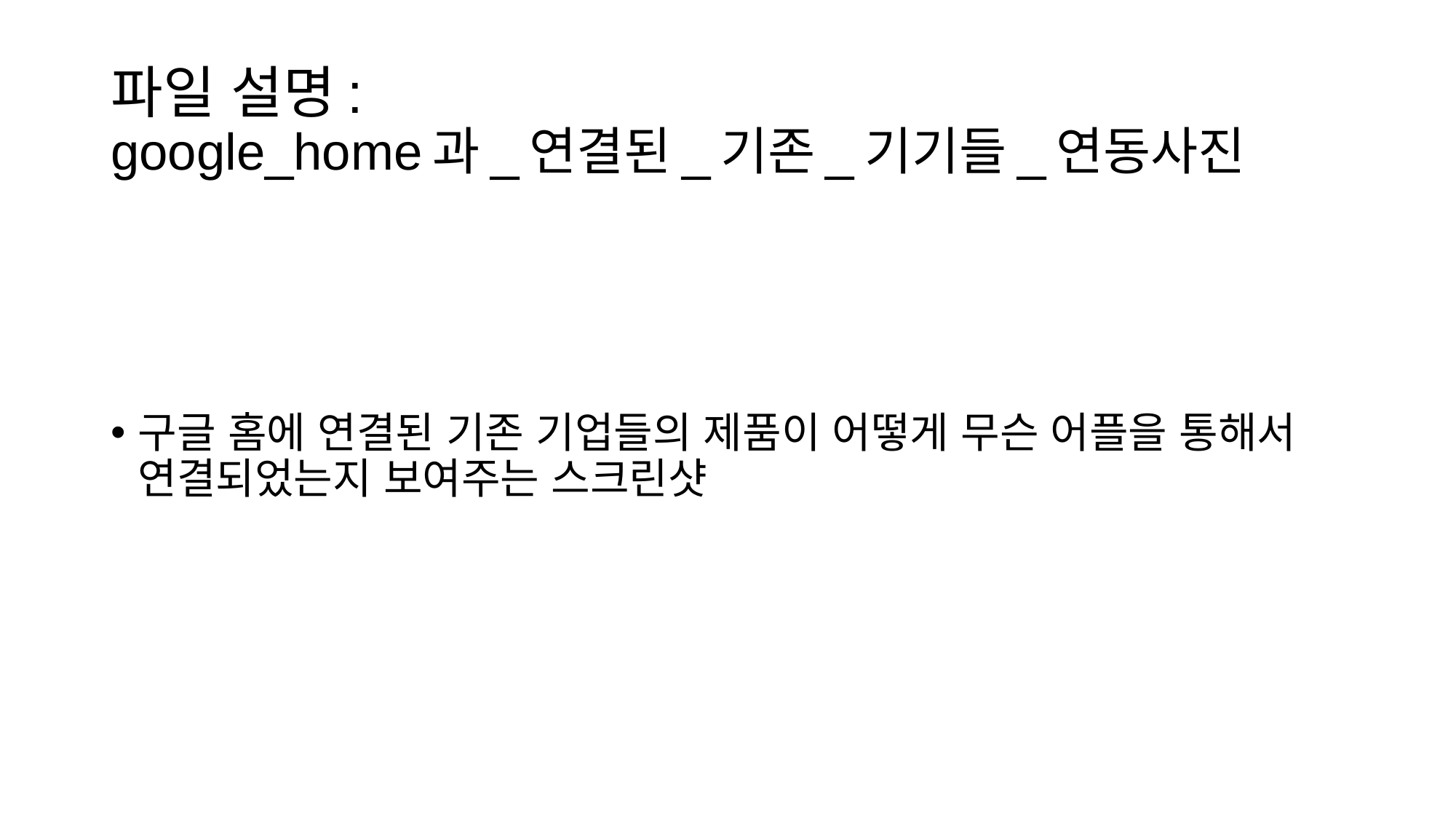

# 파일 설명: google_home과_연결된_기존_기기들_연동사진

구글 홈에 연결된 기존 기업들의 제품이 어떻게 무슨 어플을 통해서 연결되었는지 보여주는 스크린샷